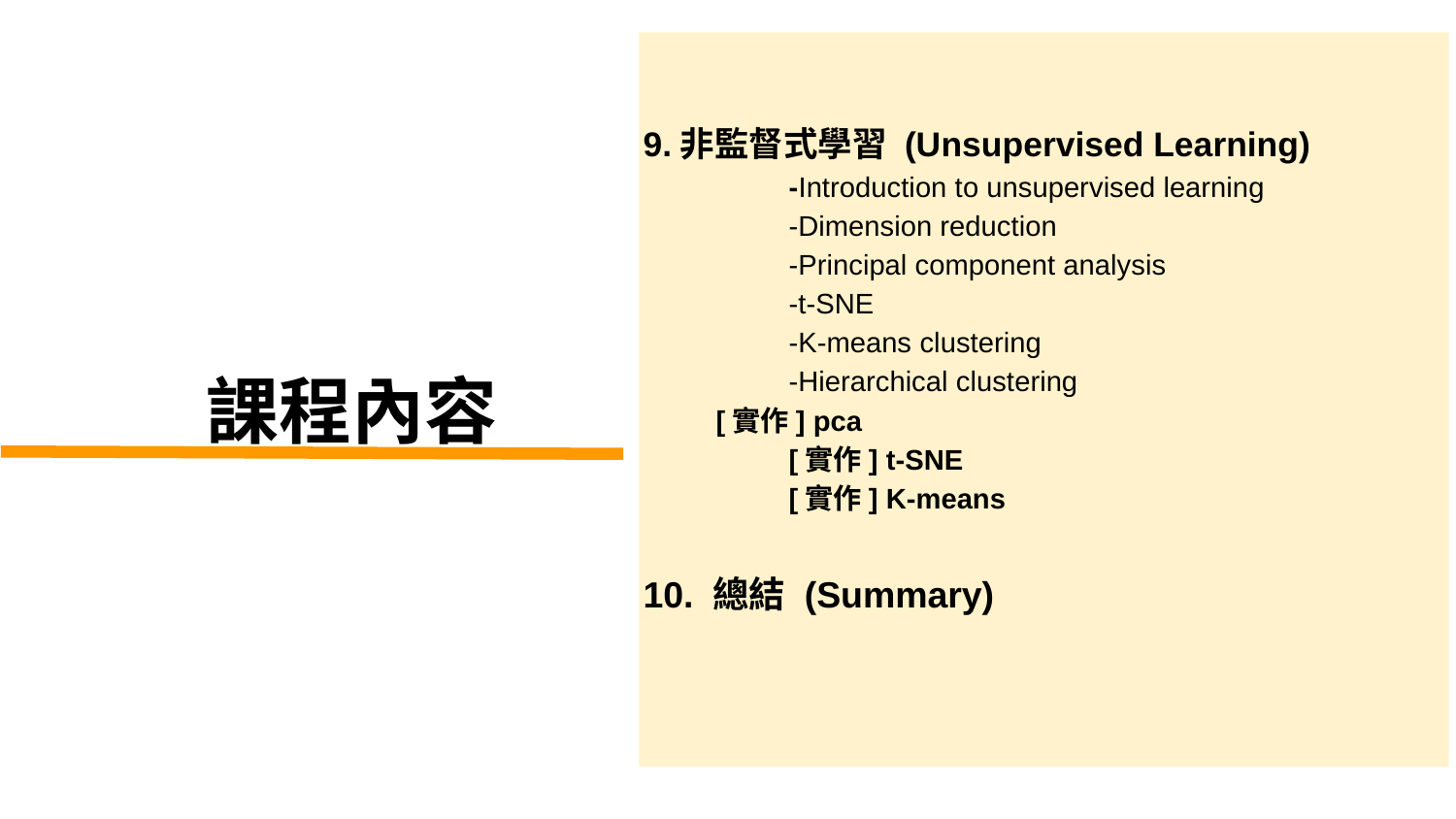

9.非監督式學習 (Unsupervised Learning)
	-Introduction to unsupervised learning
	-Dimension reduction
	-Principal component analysis
	-t-SNE
	-K-means clustering
	-Hierarchical clustering
[實作] pca
	[實作] t-SNE
	[實作] K-means

10. 總結 (Summary)

課程內容